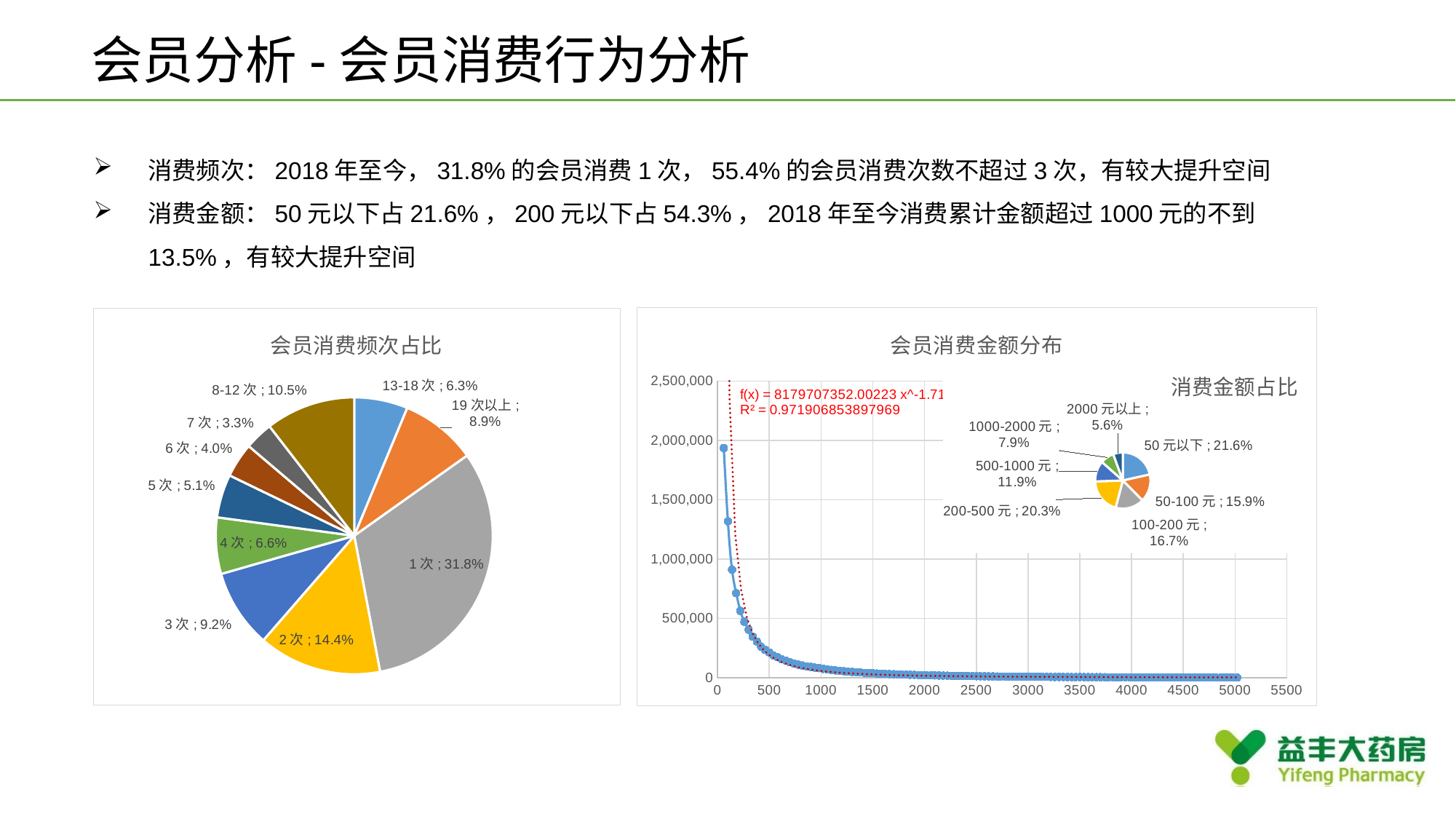

会员分析-会员消费行为分析
消费频次：2018年至今，31.8%的会员消费1次，55.4%的会员消费次数不超过3次，有较大提升空间
消费金额：50元以下占21.6%，200元以下占54.3%，2018年至今消费累计金额超过1000元的不到13.5%，有较大提升空间

### Chart: 会员消费频次占比

| Category | 占比 |
|---|---|
| 13-18次 | 0.0626094088408133 |
| 19次以上 | 0.0890653930899998 |
| 1次 | 0.318333099035721 |
| 2次 | 0.143902461027035 |
| 3次 | 0.0916285839077384 |
| 4次 | 0.0657920474629328 |
| 5次 | 0.0505241625990345 |
| 6次 | 0.040265685974544 |
| 7次 | 0.0330832488233124 |
| 8-12次 | 0.104795909238869 |

### Chart: 会员消费金额分布

| Category | #REF! |
|---|---|

### Chart: 消费金额占比

| Category | 会员占比 |
|---|---|
| 50元以下 | 0.215746979628136 |
| 50-100元 | 0.158975189762272 |
| 100-200元 | 0.166915322838304 |
| 200-500元 | 0.203265782951203 |
| 500-1000元 | 0.119491631816463 |
| 1000-2000元 | 0.0792267727746676 |
| 2000元以上 | 0.0563783202289551 |